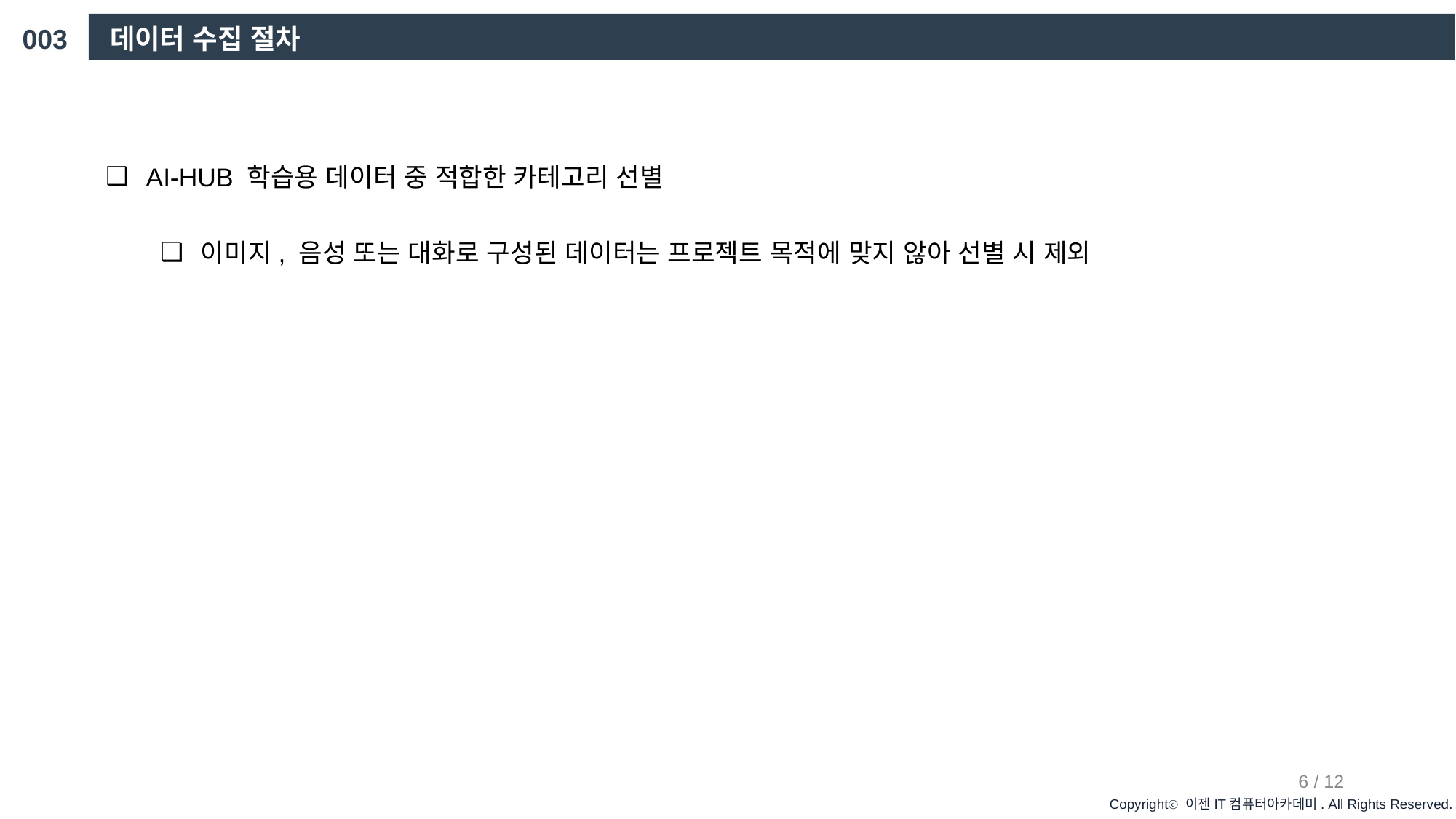

003
데이터 수집 절차
AI-HUB 학습용 데이터 중 적합한 카테고리 선별
이미지, 음성 또는 대화로 구성된 데이터는 프로젝트 목적에 맞지 않아 선별 시 제외
6 / 12